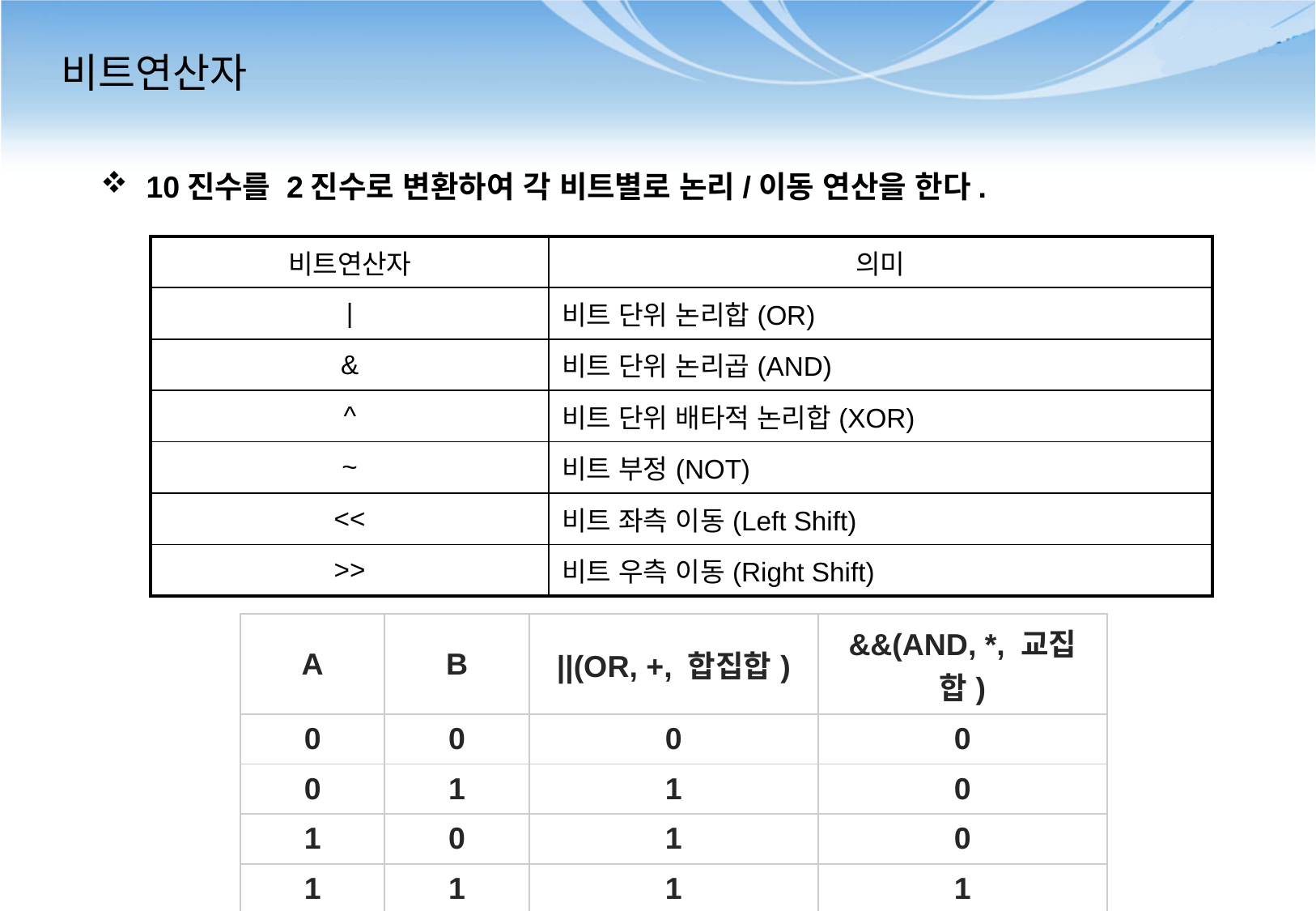

# 비트연산자
10진수를 2진수로 변환하여 각 비트별로 논리/이동 연산을 한다.

| 비트연산자 | 의미 |
| --- | --- |
| | | 비트 단위 논리합(OR) |
| & | 비트 단위 논리곱(AND) |
| ^ | 비트 단위 배타적 논리합(XOR) |
| ~ | 비트 부정(NOT) |
| << | 비트 좌측 이동(Left Shift) |
| >> | 비트 우측 이동(Right Shift) |
| A | B | ||(OR, +, 합집합) | &&(AND, \*, 교집합) |
| --- | --- | --- | --- |
| 0 | 0 | 0 | 0 |
| 0 | 1 | 1 | 0 |
| 1 | 0 | 1 | 0 |
| 1 | 1 | 1 | 1 |